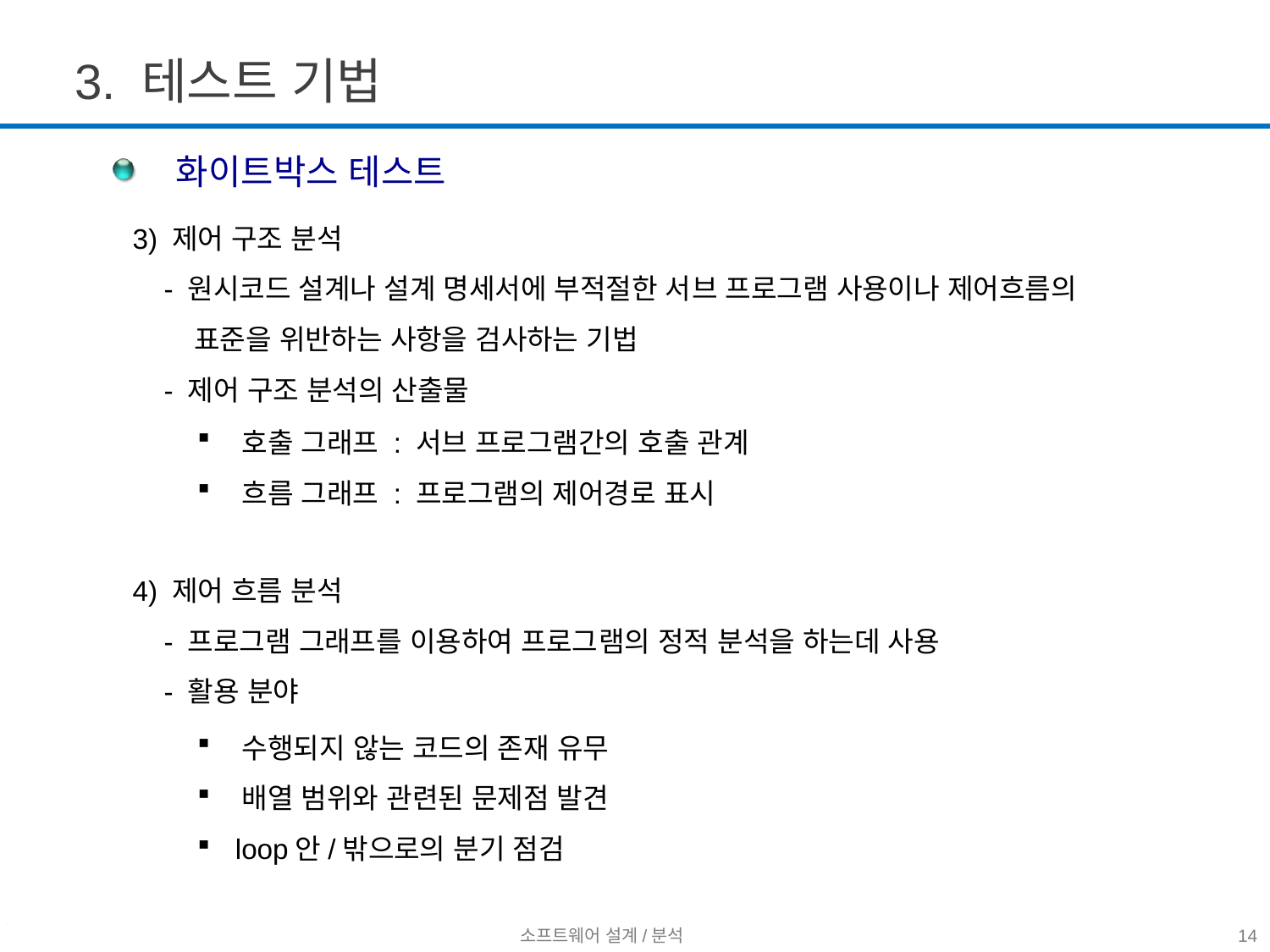

3. 테스트 기법
 화이트박스 테스트
3) 제어 구조 분석
    - 원시코드 설계나 설계 명세서에 부적절한 서브 프로그램 사용이나 제어흐름의
       표준을 위반하는 사항을 검사하는 기법
    - 제어 구조 분석의 산출물
 호출 그래프 : 서브 프로그램간의 호출 관계
 흐름 그래프 : 프로그램의 제어경로 표시
4) 제어 흐름 분석
    - 프로그램 그래프를 이용하여 프로그램의 정적 분석을 하는데 사용
    - 활용 분야
 수행되지 않는 코드의 존재 유무
 배열 범위와 관련된 문제점 발견
 loop안/밖으로의 분기 점검